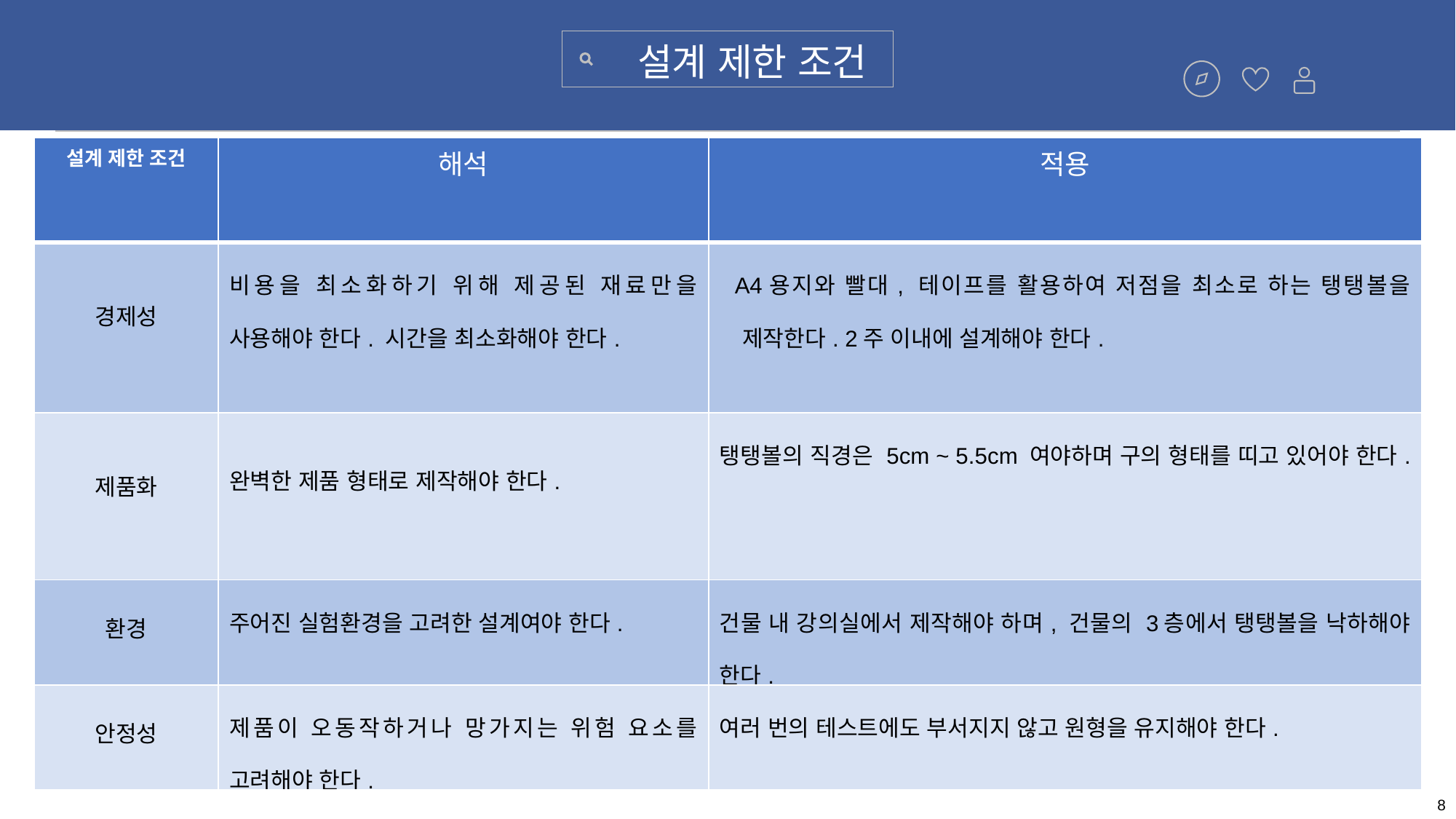

설계 제한 조건

| 설계 제한 조건 | 해석 | 적용 |
| --- | --- | --- |
| 경제성 | 비용을 최소화하기 위해 제공된 재료만을 사용해야 한다. 시간을 최소화해야 한다. | A4용지와 빨대, 테이프를 활용하여 저점을 최소로 하는 탱탱볼을 제작한다. 2주 이내에 설계해야 한다. |
| 제품화 | 완벽한 제품 형태로 제작해야 한다. | 탱탱볼의 직경은 5cm ~ 5.5cm 여야하며 구의 형태를 띠고 있어야 한다. |
| 환경 | 주어진 실험환경을 고려한 설계여야 한다. | 건물 내 강의실에서 제작해야 하며, 건물의 3층에서 탱탱볼을 낙하해야 한다. |
| 안정성 | 제품이 오동작하거나 망가지는 위험 요소를 고려해야 한다. | 여러 번의 테스트에도 부서지지 않고 원형을 유지해야 한다. |
8